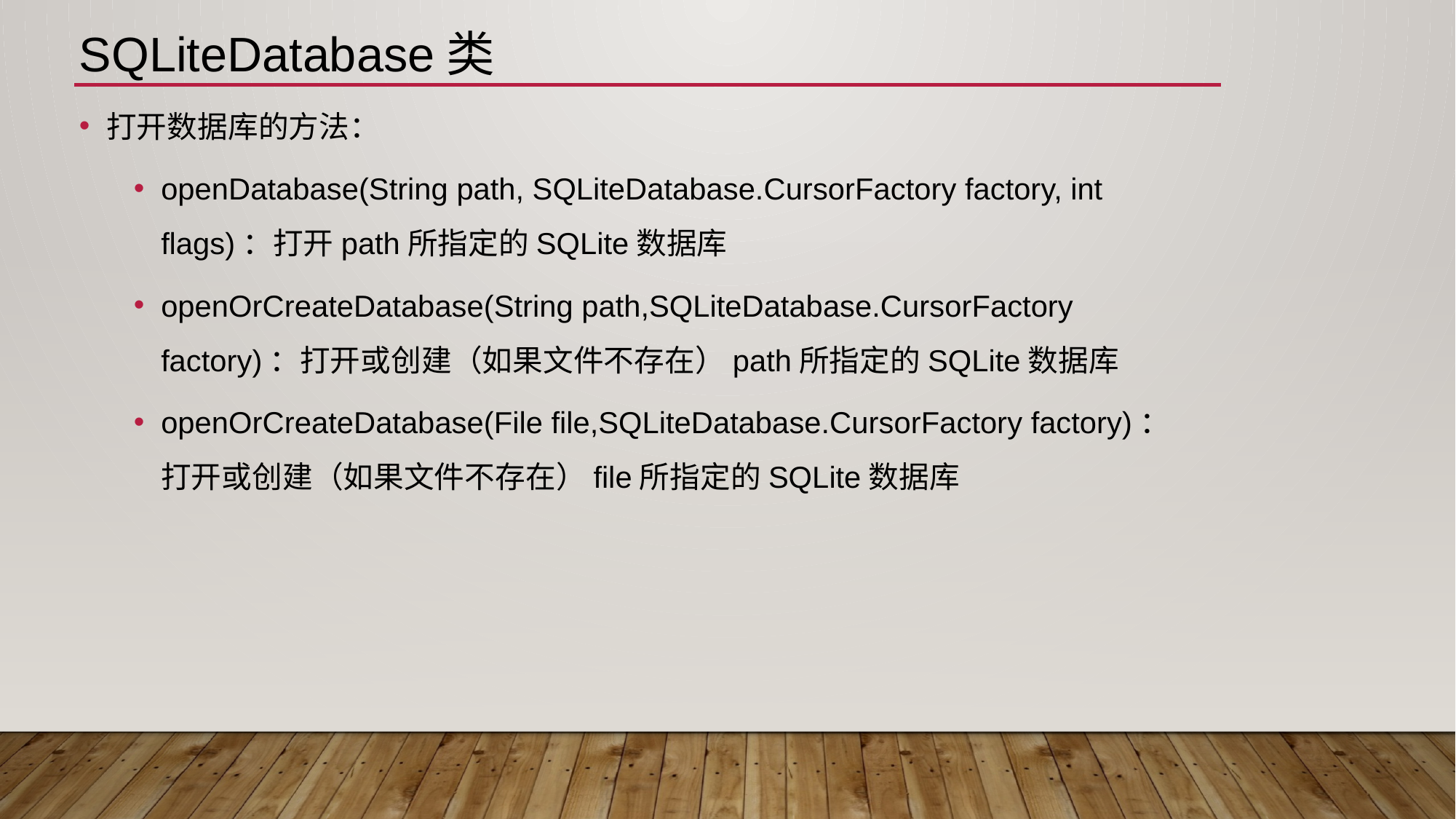

# SQLiteDatabase类
打开数据库的方法：
openDatabase(String path, SQLiteDatabase.CursorFactory factory, int flags)：打开path所指定的SQLite数据库
openOrCreateDatabase(String path,SQLiteDatabase.CursorFactory factory)：打开或创建（如果文件不存在）path所指定的SQLite数据库
openOrCreateDatabase(File file,SQLiteDatabase.CursorFactory factory)：打开或创建（如果文件不存在）file所指定的SQLite数据库